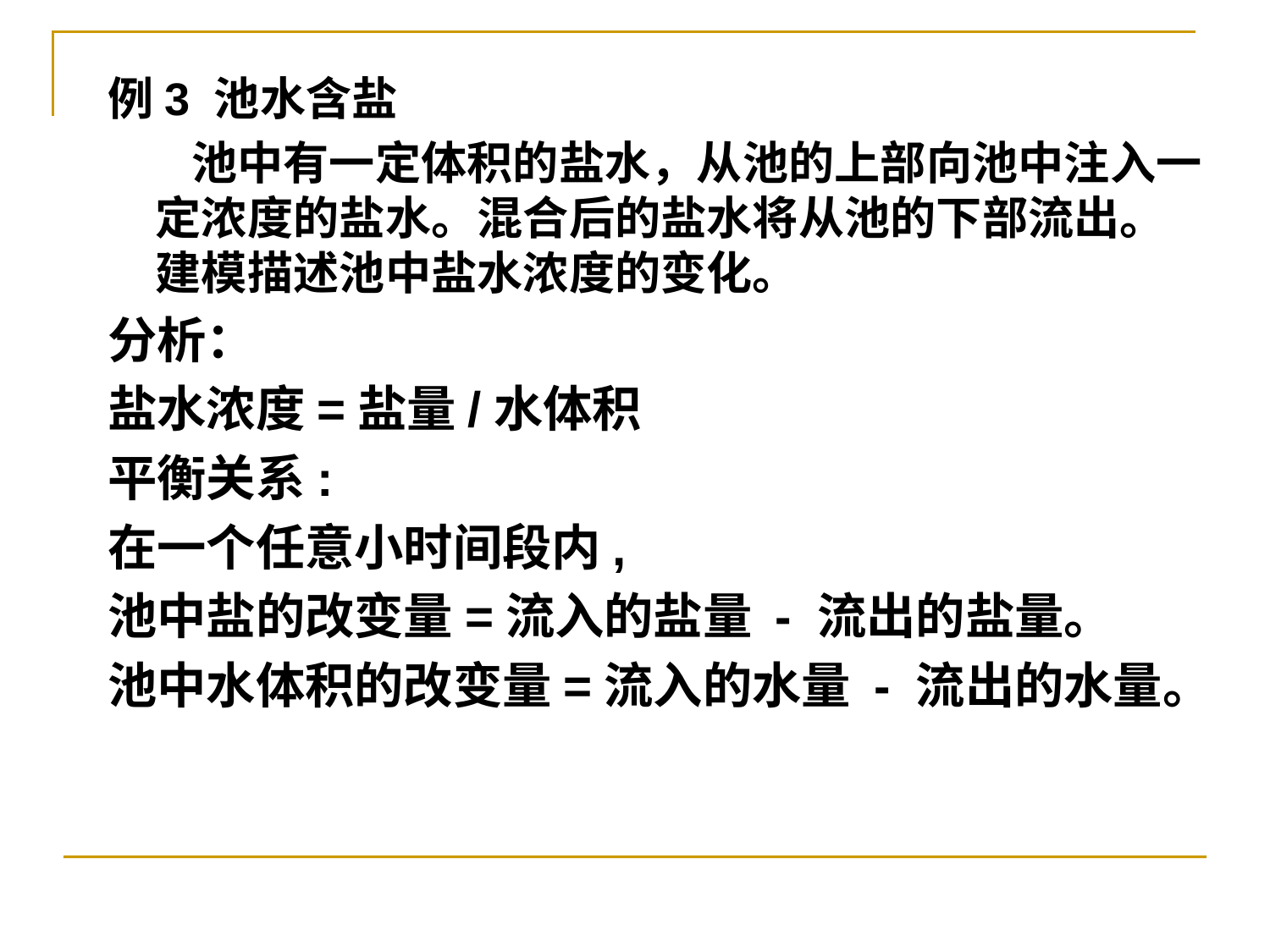

例3 池水含盐
       池中有一定体积的盐水，从池的上部向池中注入一定浓度的盐水。混合后的盐水将从池的下部流出。建模描述池中盐水浓度的变化。
分析：
盐水浓度=盐量/水体积
平衡关系:
在一个任意小时间段内,
池中盐的改变量=流入的盐量 - 流出的盐量。
池中水体积的改变量=流入的水量 - 流出的水量。